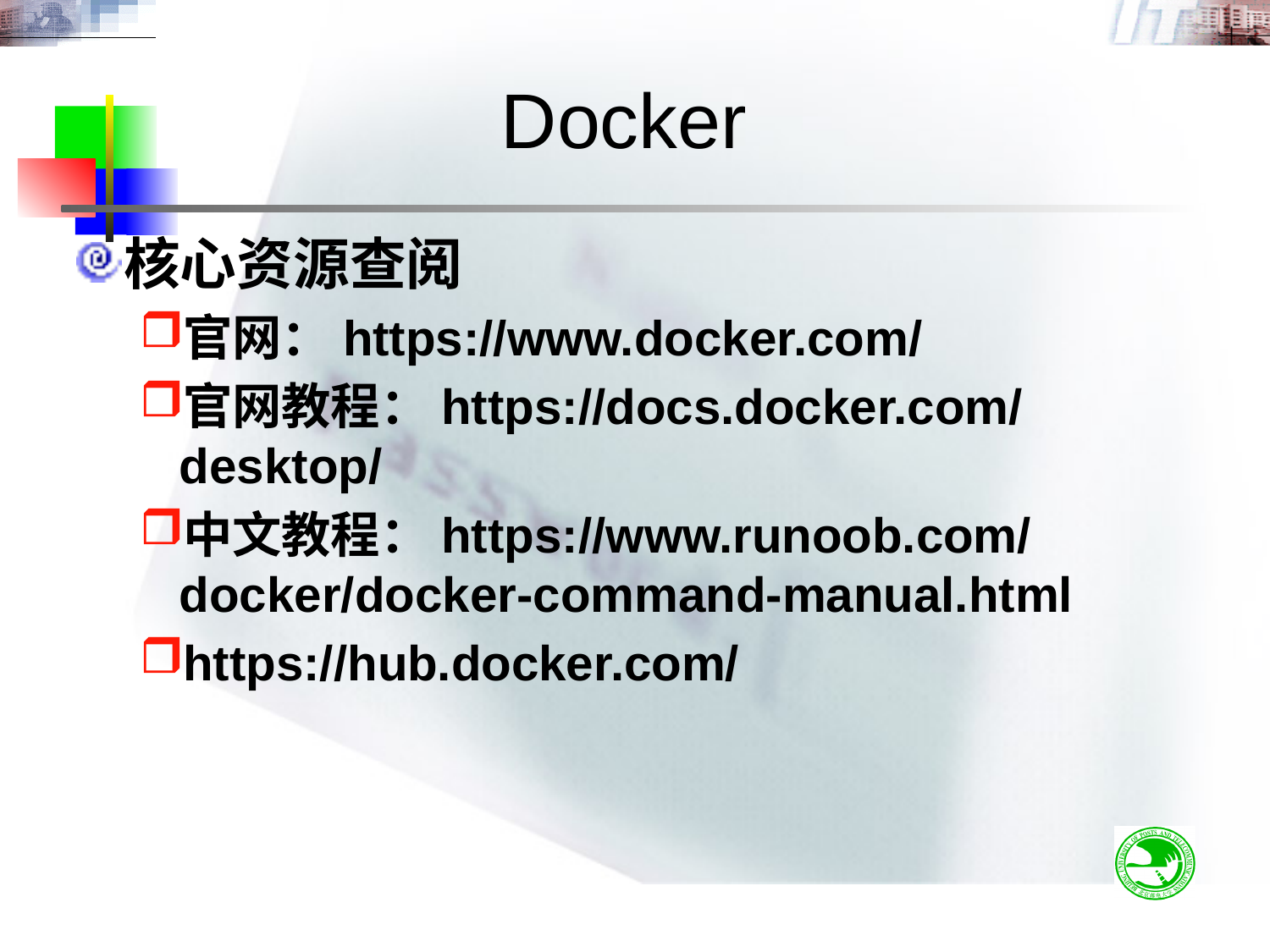

# Docker
核心资源查阅
官网：https://www.docker.com/
官网教程：https://docs.docker.com/desktop/
中文教程：https://www.runoob.com/docker/docker-command-manual.html
https://hub.docker.com/